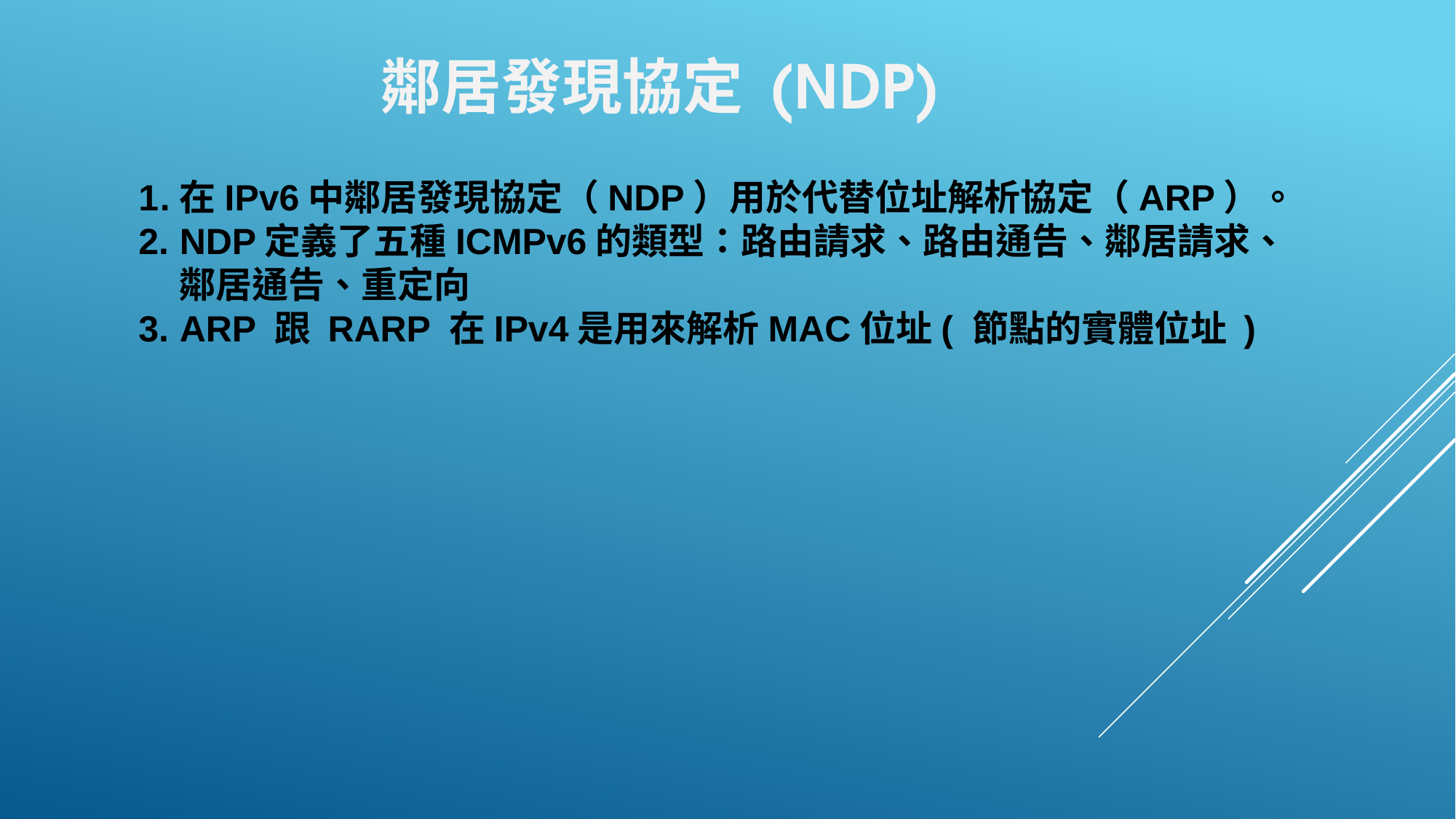

鄰居發現協定 (NDP)
在IPv6中鄰居發現協定（NDP）用於代替位址解析協定（ARP）。
NDP定義了五種ICMPv6的類型：路由請求、路由通告、鄰居請求、鄰居通告、重定向
ARP 跟 RARP 在IPv4是用來解析MAC位址( 節點的實體位址 )